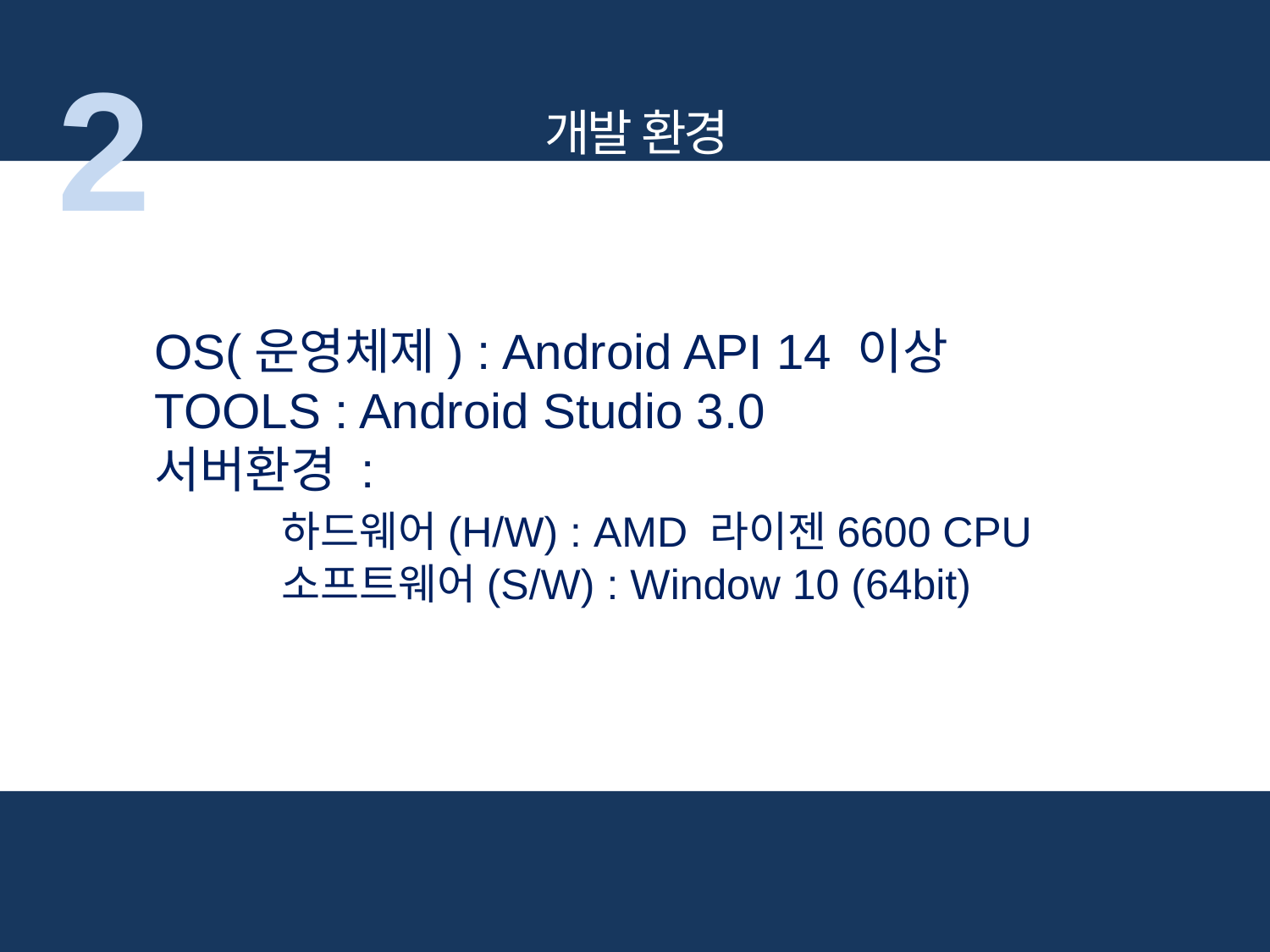

2
개발 환경
OS(운영체제) : Android API 14 이상
TOOLS : Android Studio 3.0
서버환경 :
	하드웨어(H/W) : AMD 라이젠6600 CPU
	소프트웨어(S/W) : Window 10 (64bit)